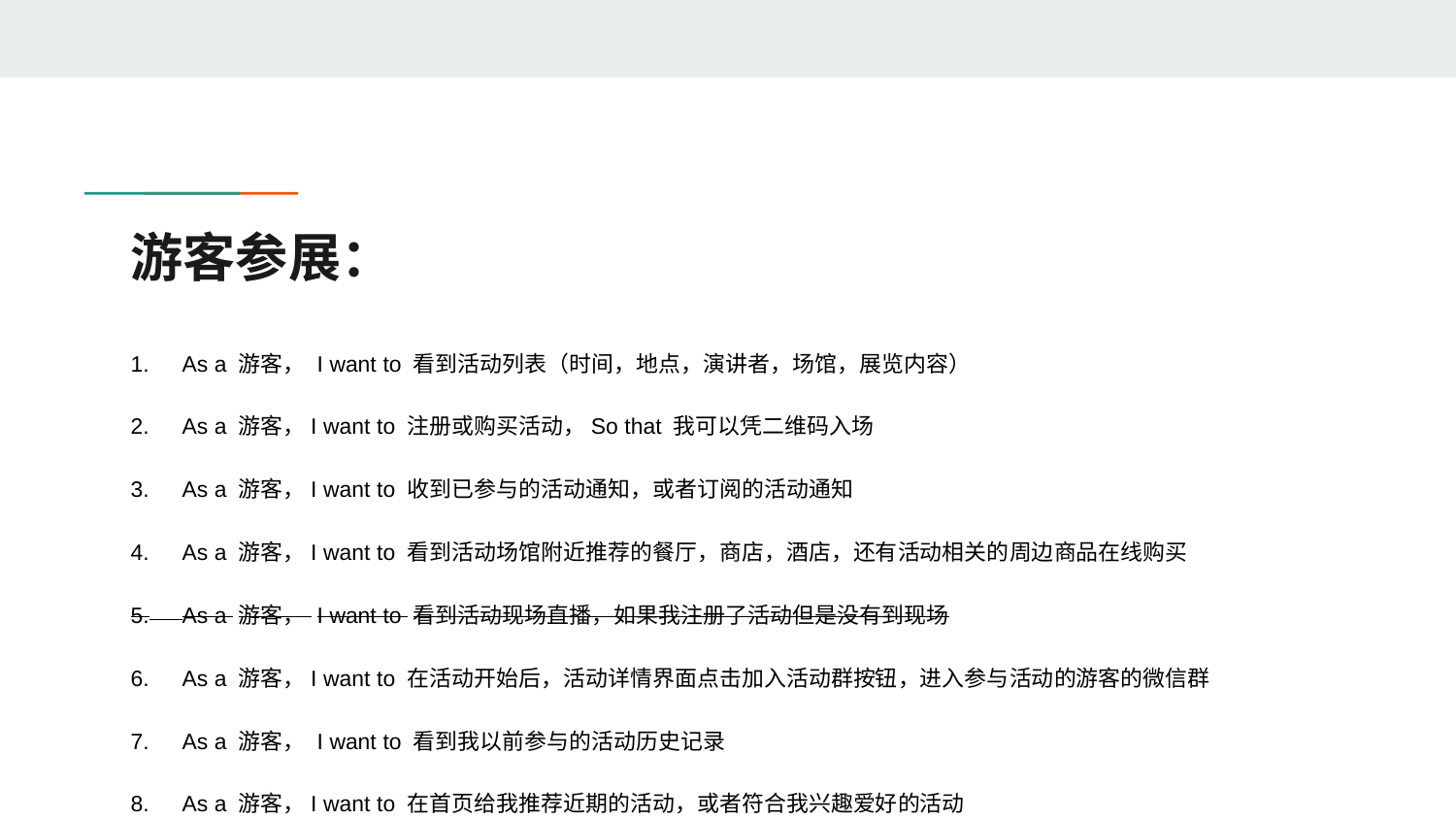

# 游客参展：

1.         As a 游客， I want to 看到活动列表（时间，地点，演讲者，场馆，展览内容）
2.         As a 游客，I want to 注册或购买活动，So that 我可以凭二维码入场
3.         As a 游客，I want to 收到已参与的活动通知，或者订阅的活动通知
4.         As a 游客，I want to 看到活动场馆附近推荐的餐厅，商店，酒店，还有活动相关的周边商品在线购买
5.         As a 游客， I want to 看到活动现场直播，如果我注册了活动但是没有到现场
6.         As a 游客，I want to 在活动开始后，活动详情界面点击加入活动群按钮，进入参与活动的游客的微信群
7.         As a 游客， I want to 看到我以前参与的活动历史记录
8.         As a 游客，I want to 在首页给我推荐近期的活动，或者符合我兴趣爱好的活动
9.         As a 游客，I want to 有会员积分制度，so that 可以兑换一些小礼品（nice to have）
10. As a 游客，I want to 分享/收藏有趣的活动给好友
11. As a 游客，I want to 在活动结束后，给活动评分，写反馈